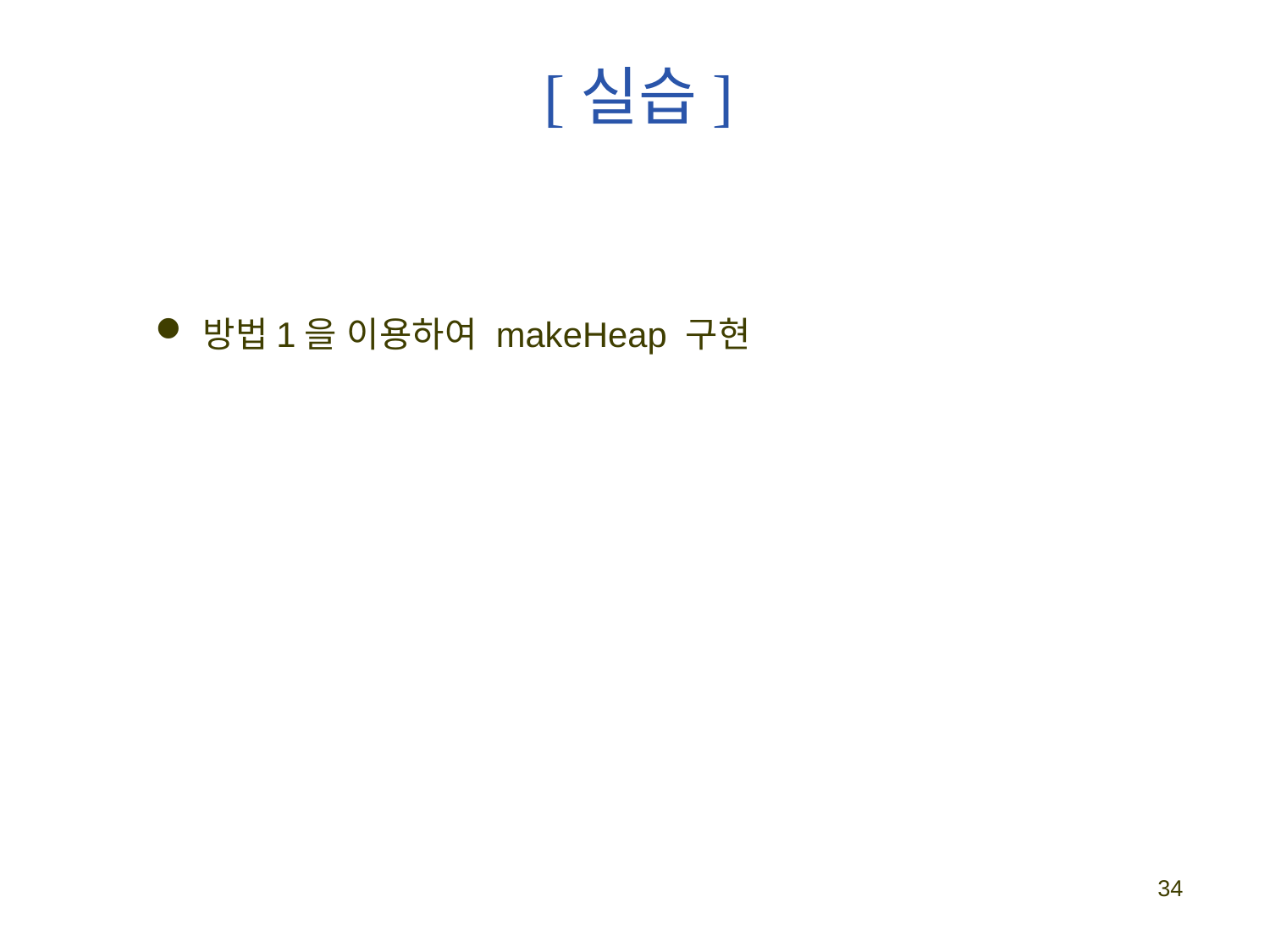

# [실습]
방법1을 이용하여 makeHeap 구현
34